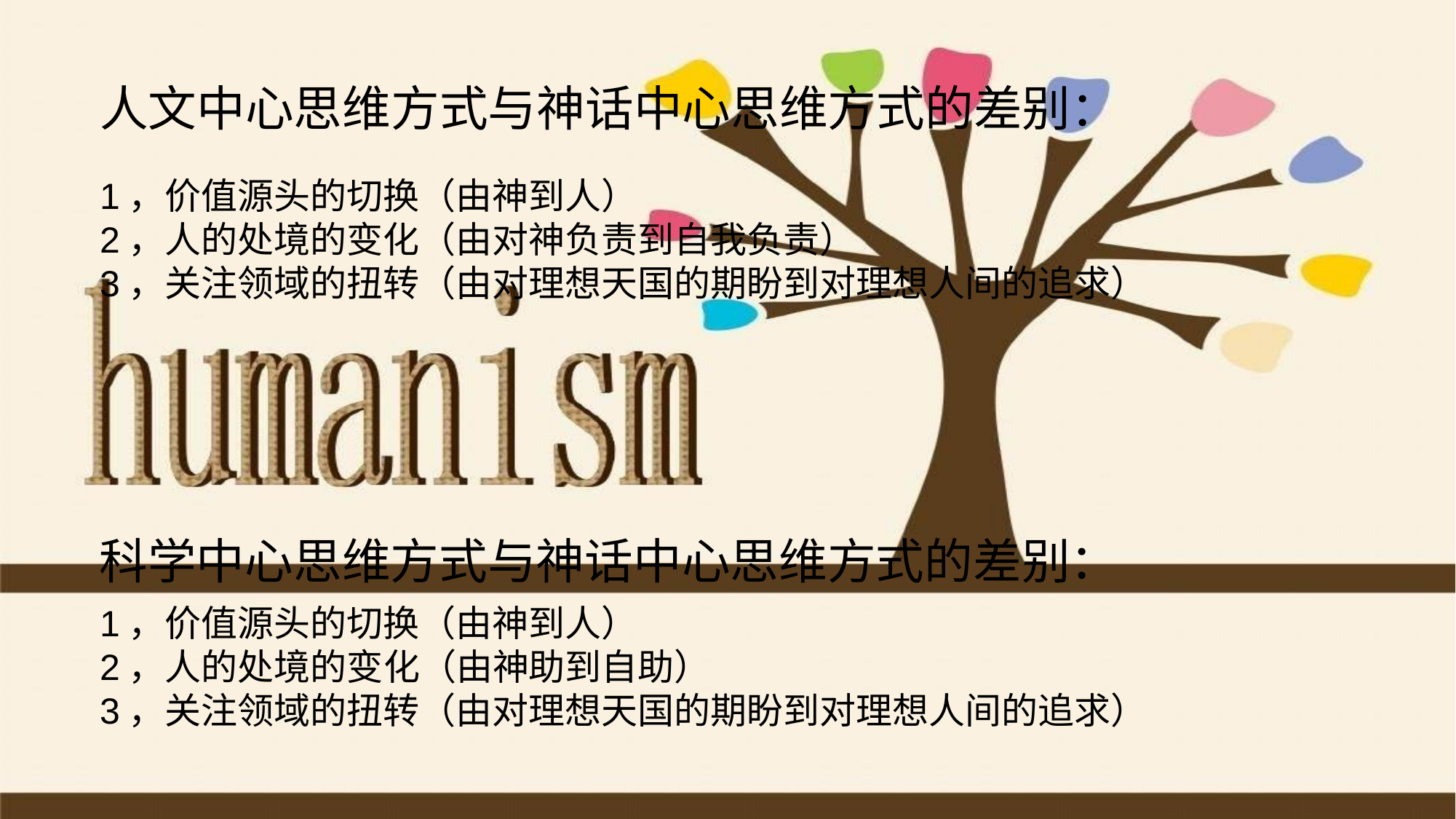

人文中心思维方式与神话中心思维方式的差别：
1，价值源头的切换（由神到人）
2，人的处境的变化（由对神负责到自我负责）
3，关注领域的扭转（由对理想天国的期盼到对理想人间的追求）
科学中心思维方式与神话中心思维方式的差别：
1，价值源头的切换（由神到人）
2，人的处境的变化（由神助到自助）
3，关注领域的扭转（由对理想天国的期盼到对理想人间的追求）